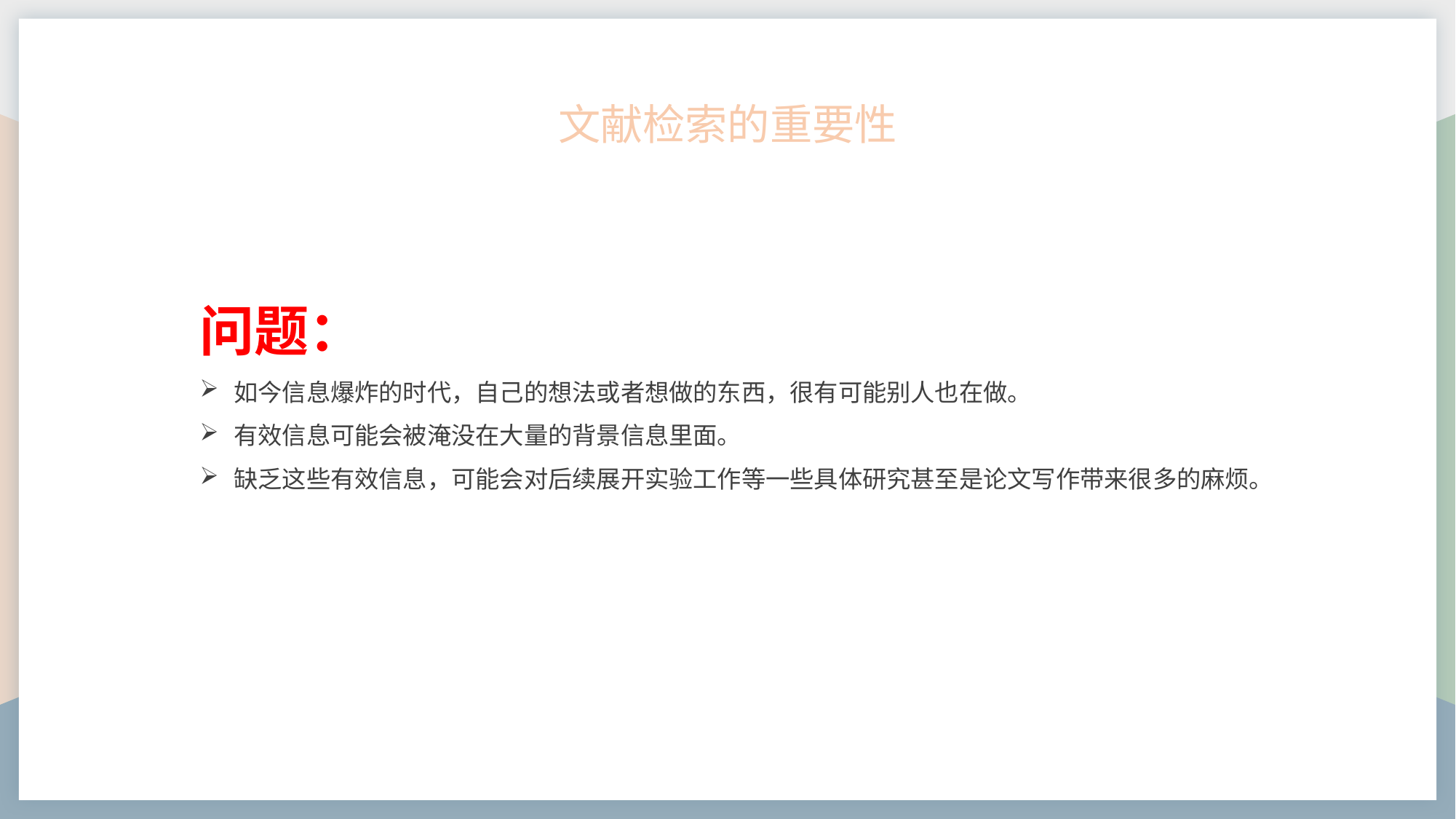

文献检索的重要性

问题：
如今信息爆炸的时代，自己的想法或者想做的东西，很有可能别人也在做。
有效信息可能会被淹没在大量的背景信息里面。
缺乏这些有效信息，可能会对后续展开实验工作等一些具体研究甚至是论文写作带来很多的麻烦。